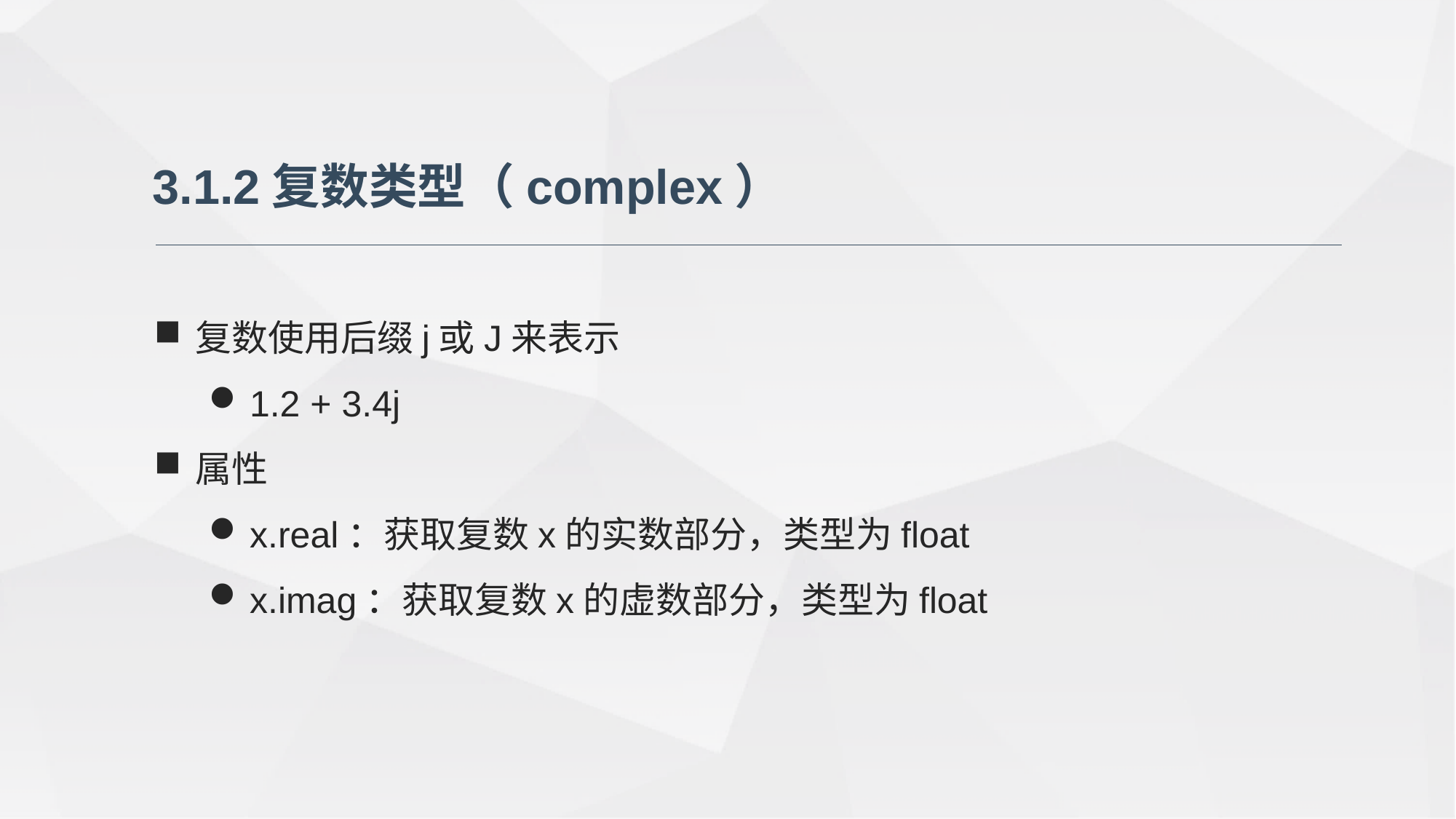

3.1.2复数类型（complex）
复数使用后缀j或J来表示
1.2 + 3.4j
属性
x.real：获取复数x的实数部分，类型为float
x.imag：获取复数x的虚数部分，类型为float